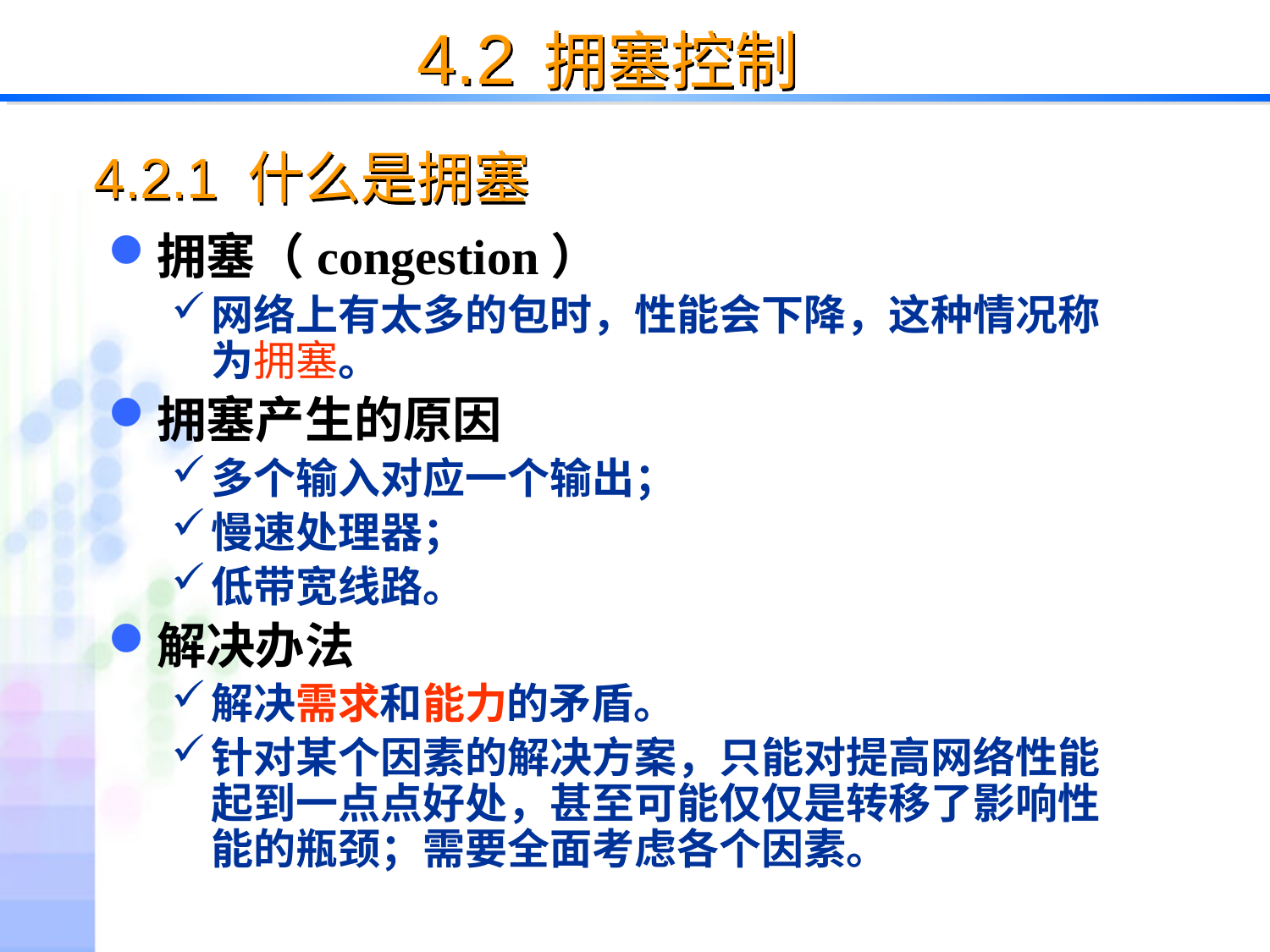

# 4.2	拥塞控制
4.2.1 什么是拥塞
拥塞（congestion）
网络上有太多的包时，性能会下降，这种情况称为拥塞。
拥塞产生的原因
多个输入对应一个输出；
慢速处理器；
低带宽线路。
解决办法
解决需求和能力的矛盾。
针对某个因素的解决方案，只能对提高网络性能起到一点点好处，甚至可能仅仅是转移了影响性能的瓶颈；需要全面考虑各个因素。